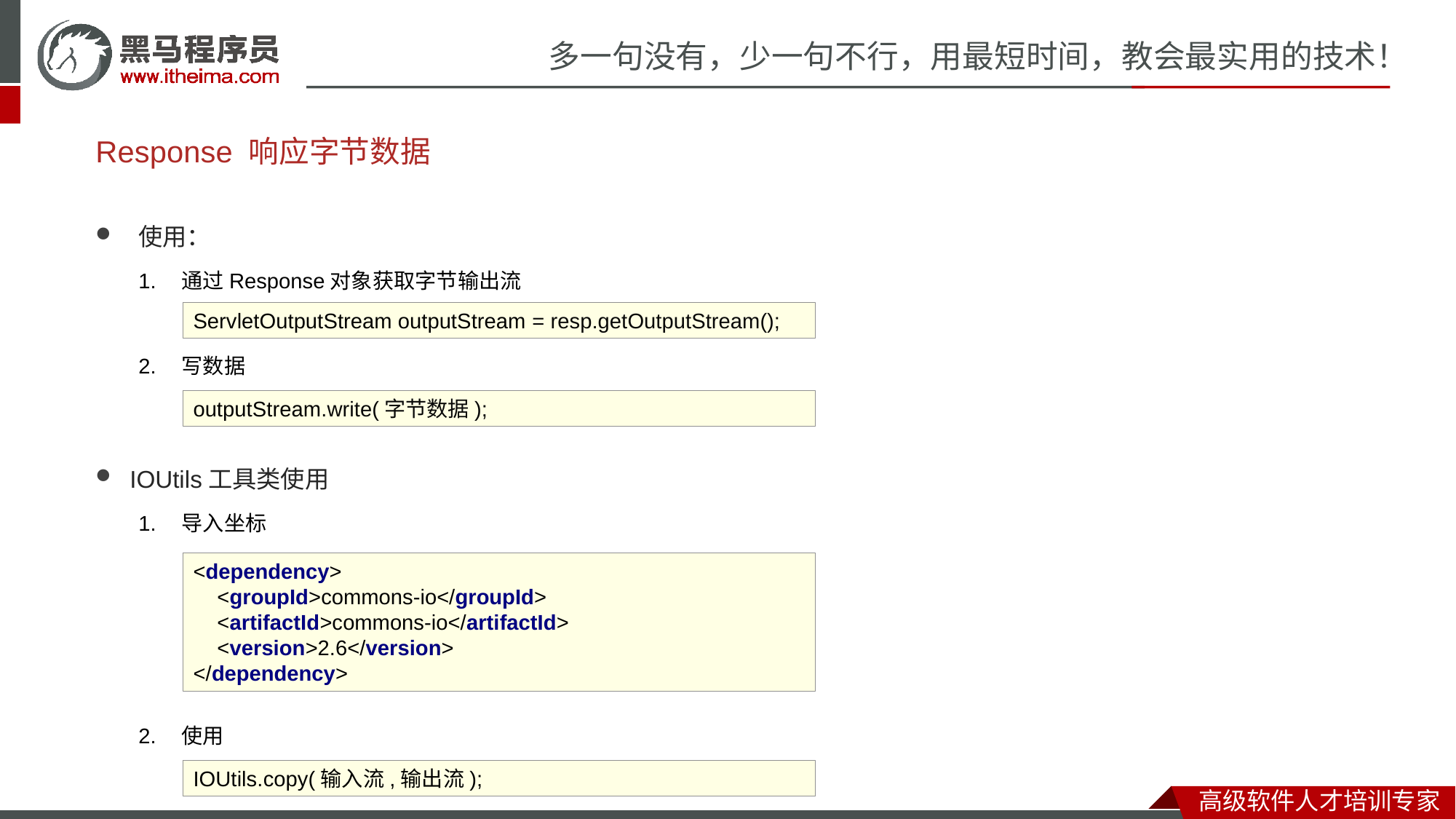

# Response 响应字节数据
使用：
通过Response对象获取字节输出流

写数据
ServletOutputStream outputStream = resp.getOutputStream();
outputStream.write(字节数据);
IOUtils工具类使用
导入坐标

使用
<dependency>
    <groupId>commons-io</groupId>
    <artifactId>commons-io</artifactId>
    <version>2.6</version>
</dependency>
IOUtils.copy(输入流,输出流);